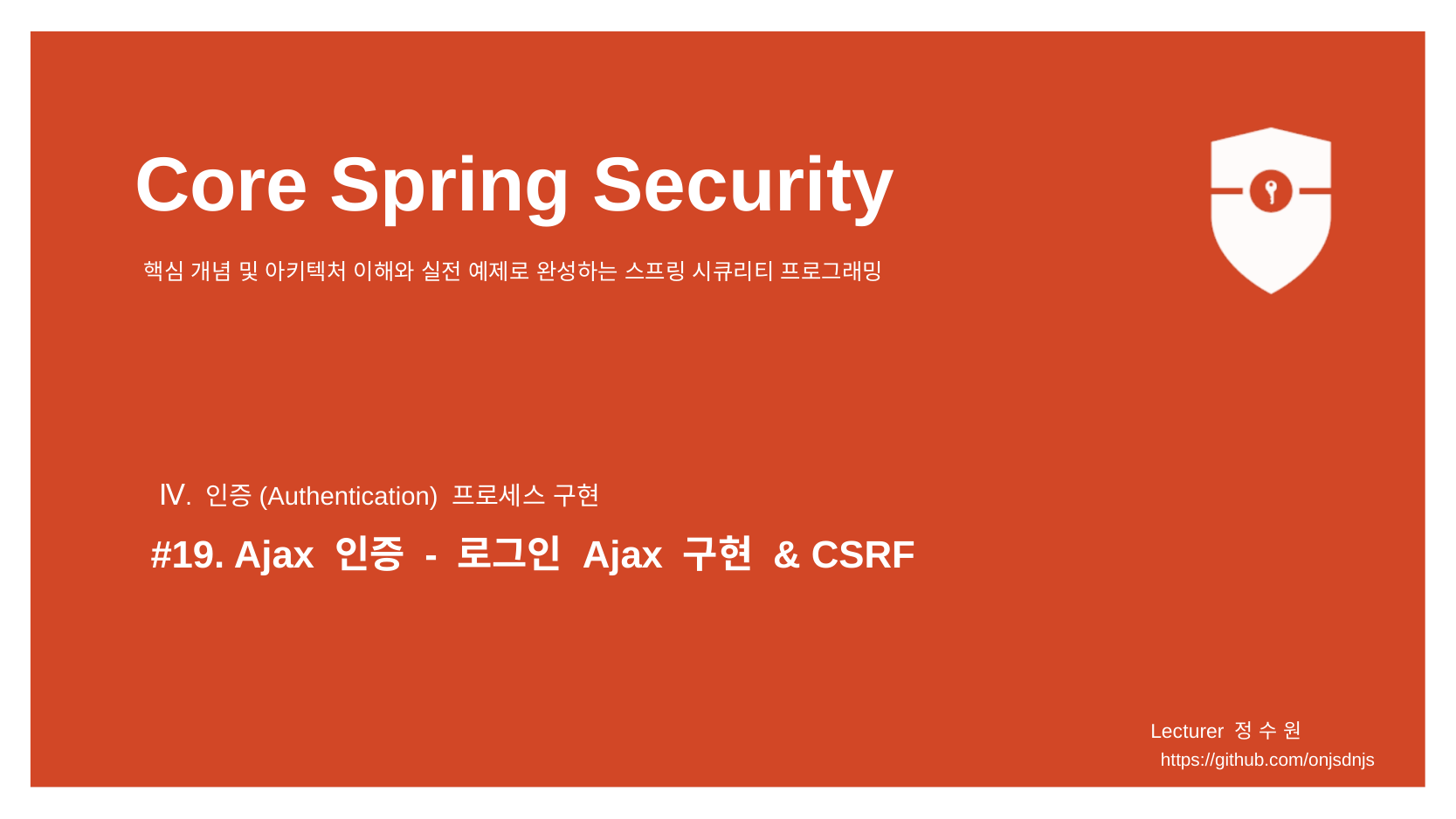

Ⅳ. 인증(Authentication) 프로세스 구현
#19. Ajax 인증 - 로그인 Ajax 구현 & CSRF